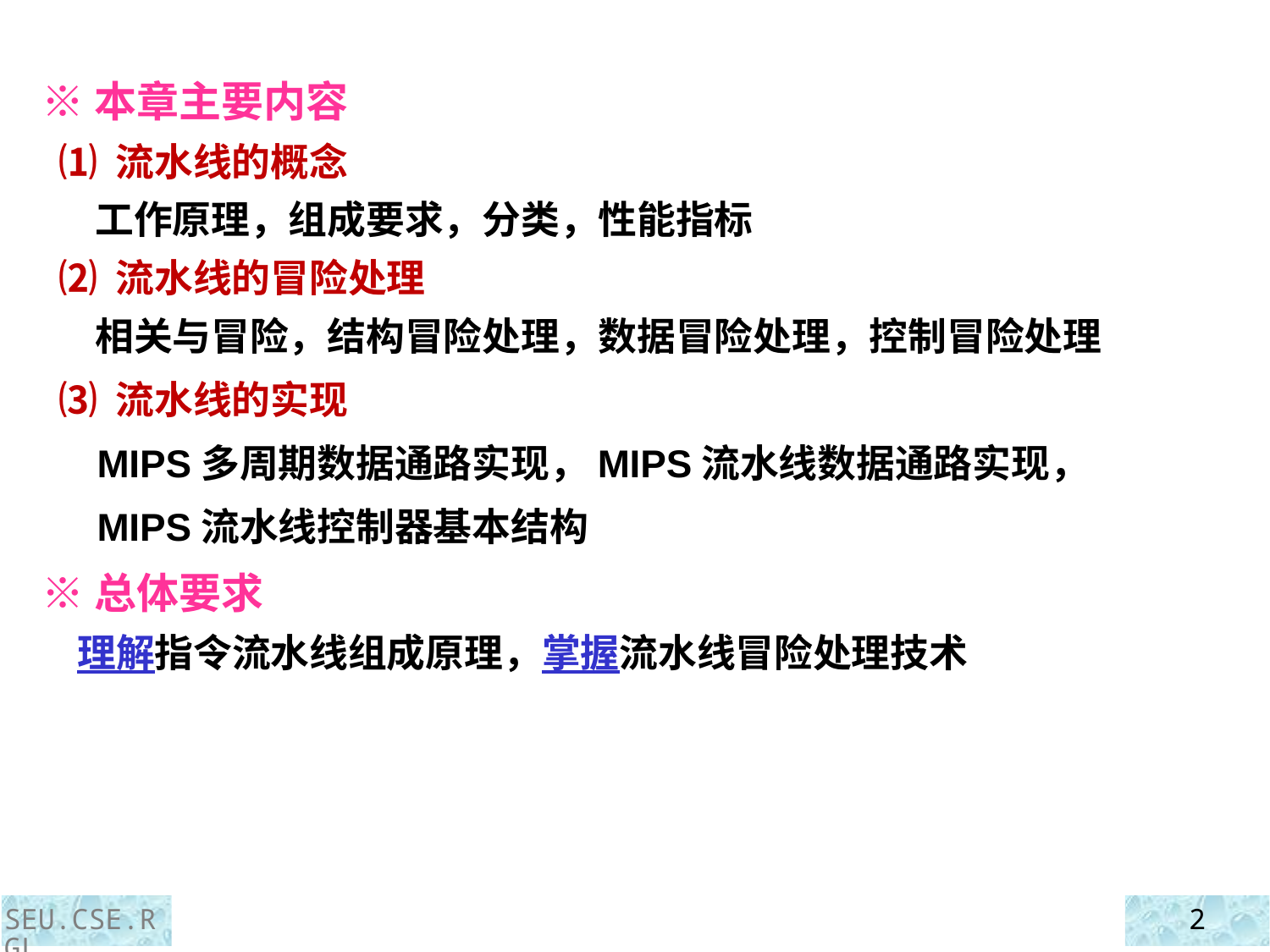

※本章主要内容
   ⑴ 流水线的概念
      工作原理，组成要求，分类，性能指标
   ⑵ 流水线的冒险处理
      相关与冒险，结构冒险处理，数据冒险处理，控制冒险处理
   ⑶ 流水线的实现
      MIPS多周期数据通路实现，MIPS流水线数据通路实现，
      MIPS流水线控制器基本结构
 ※总体要求
    理解指令流水线组成原理，掌握流水线冒险处理技术
SEU.CSE.RGL
2